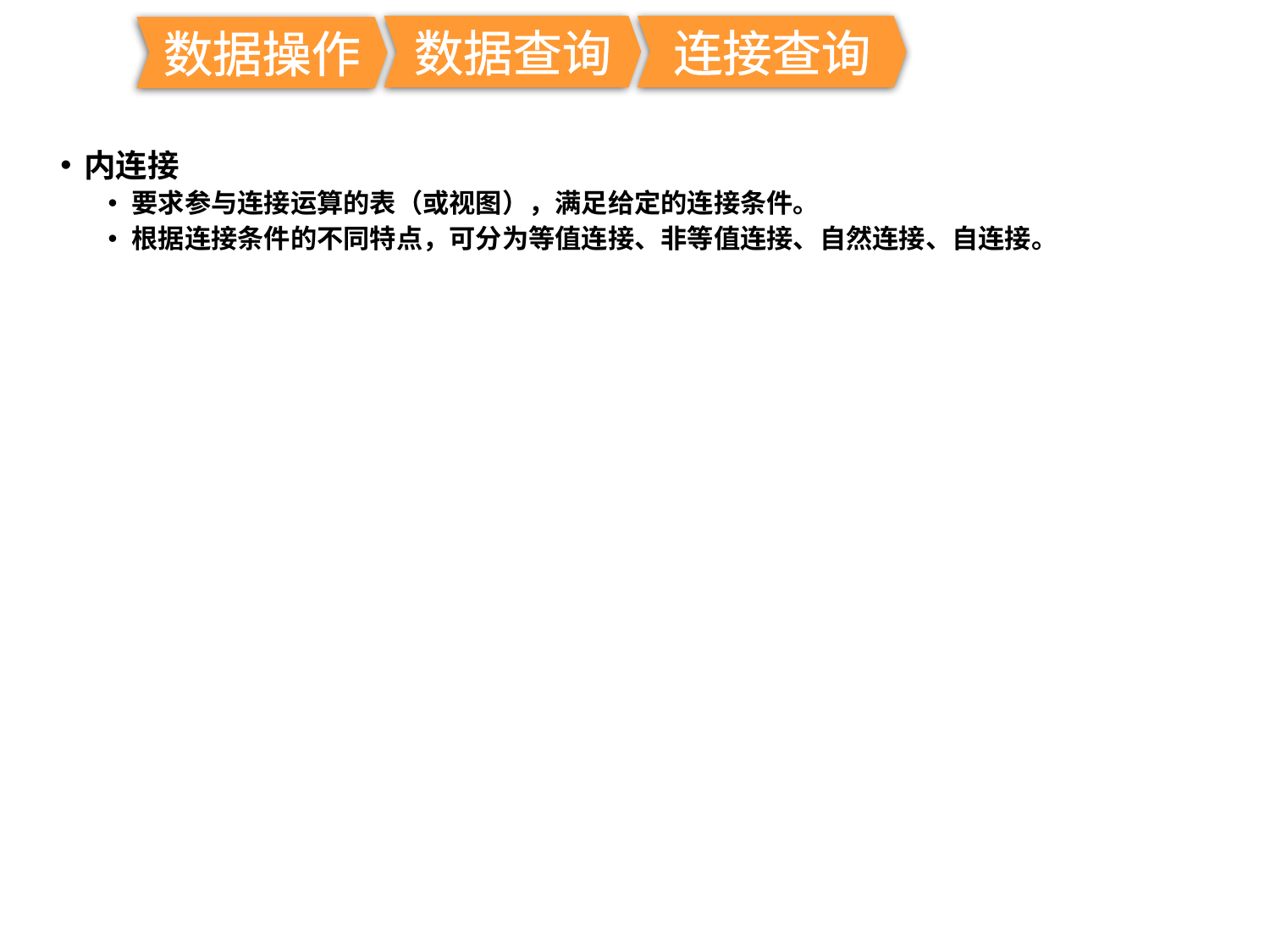

数据查询
连接查询
数据操作

内连接
要求参与连接运算的表（或视图），满足给定的连接条件。
根据连接条件的不同特点，可分为等值连接、非等值连接、自然连接、自连接。